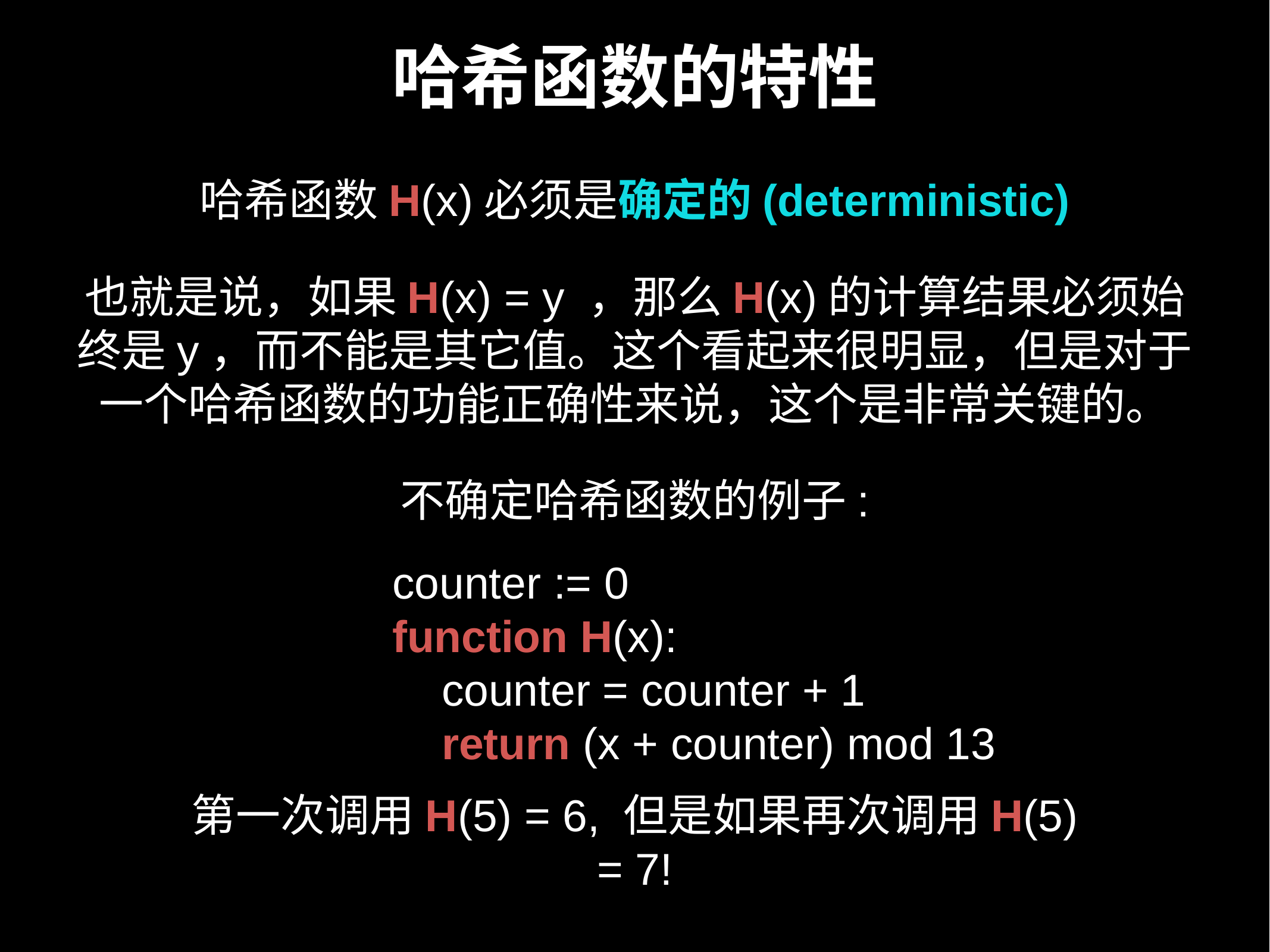

# 哈希函数的特性
哈希函数H(x)必须是确定的(deterministic)
也就是说，如果H(x) = y ，那么H(x)的计算结果必须始终是y，而不能是其它值。这个看起来很明显，但是对于一个哈希函数的功能正确性来说，这个是非常关键的。
不确定哈希函数的例子:
counter := 0
function H(x):
    counter = counter + 1
    return (x + counter) mod 13
第一次调用H(5) = 6, 但是如果再次调用H(5) = 7!